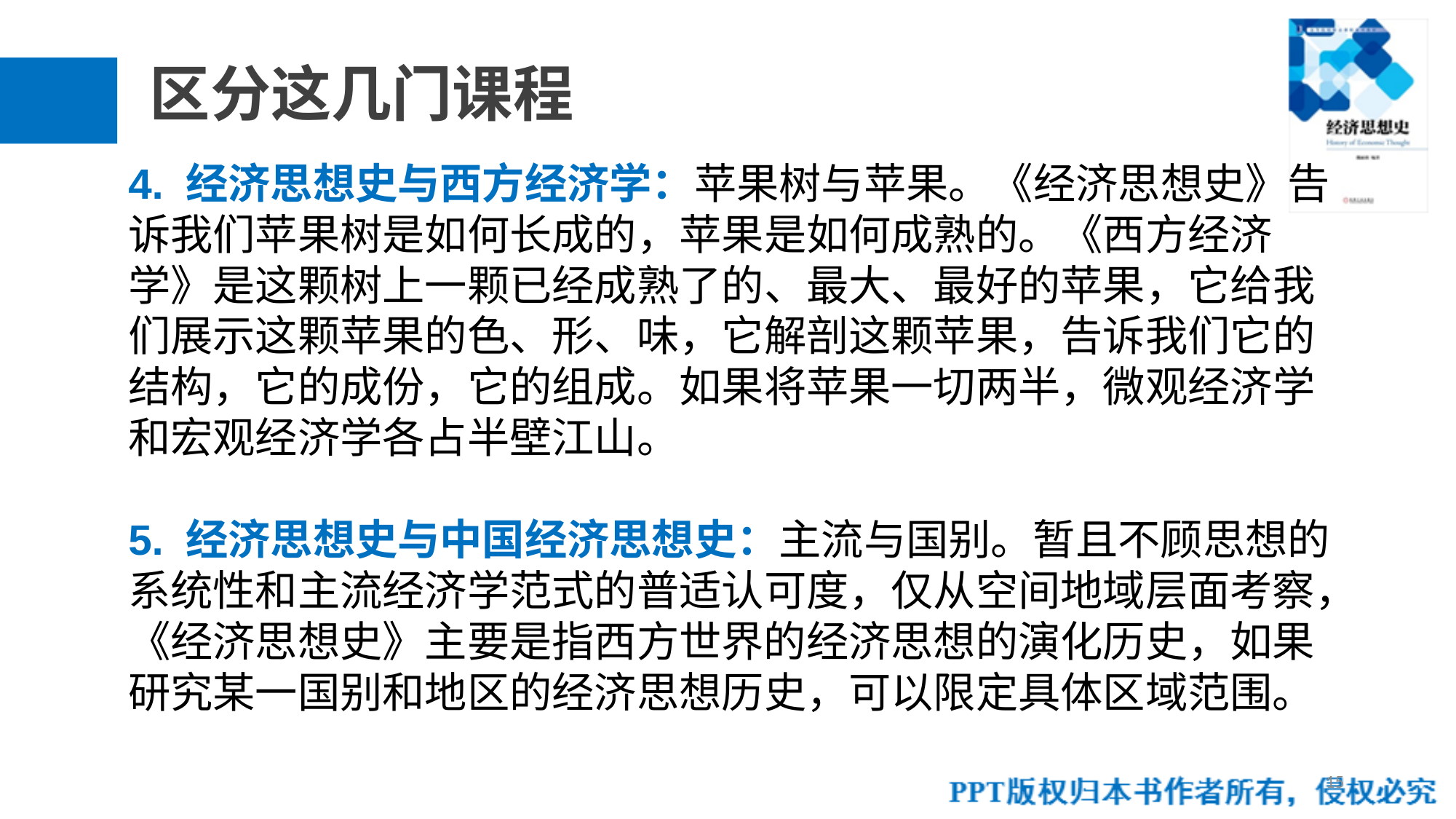

区分这几门课程

# 4. 经济思想史与西方经济学：苹果树与苹果。《经济思想史》告诉我们苹果树是如何长成的，苹果是如何成熟的。《西方经济学》是这颗树上一颗已经成熟了的、最大、最好的苹果，它给我们展示这颗苹果的色、形、味，它解剖这颗苹果，告诉我们它的结构，它的成份，它的组成。如果将苹果一切两半，微观经济学和宏观经济学各占半壁江山。 5. 经济思想史与中国经济思想史：主流与国别。暂且不顾思想的系统性和主流经济学范式的普适认可度，仅从空间地域层面考察，《经济思想史》主要是指西方世界的经济思想的演化历史，如果研究某一国别和地区的经济思想历史，可以限定具体区域范围。
15